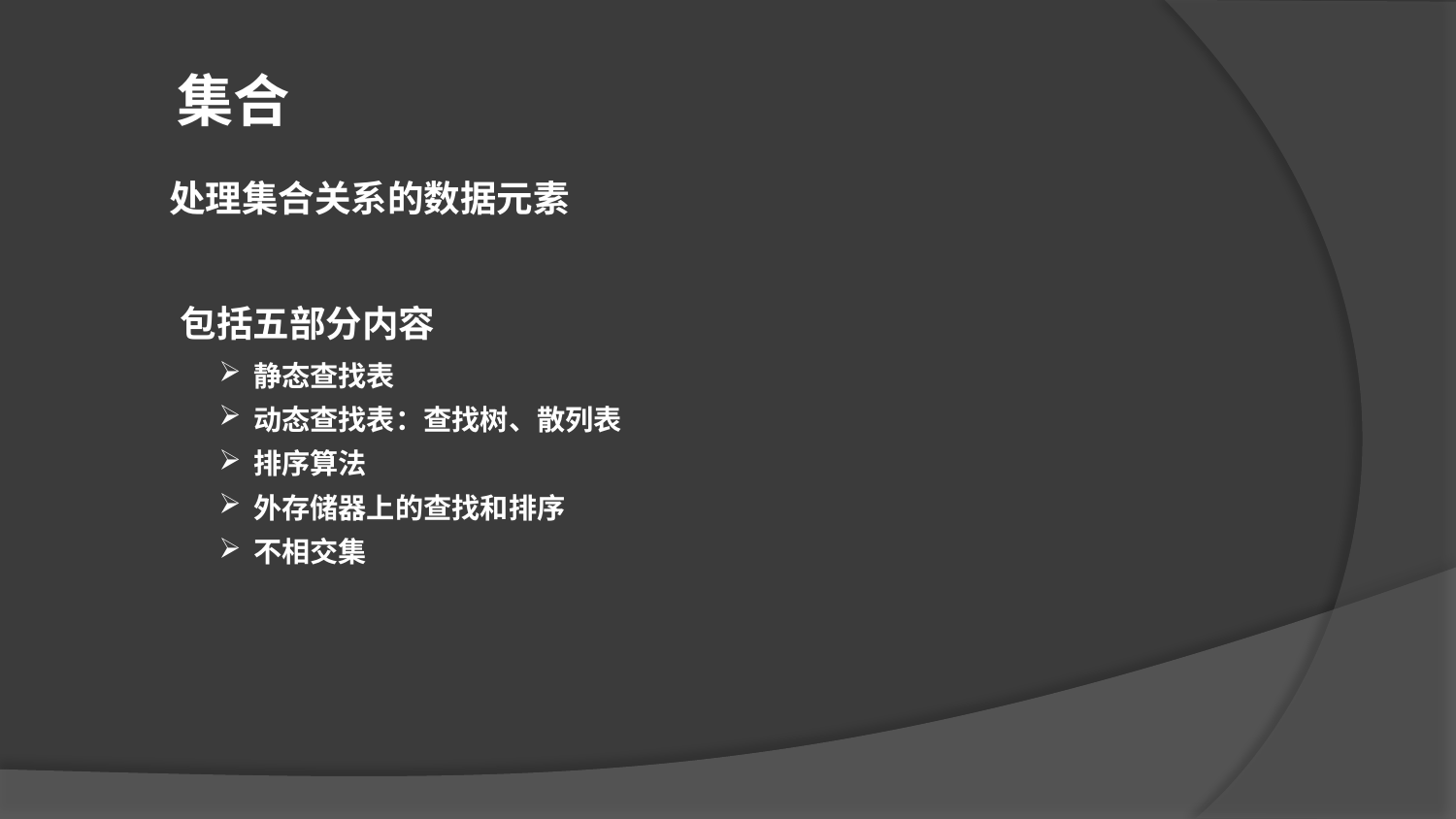

集合
处理集合关系的数据元素
包括五部分内容
静态查找表
动态查找表：查找树、散列表
排序算法
外存储器上的查找和排序
不相交集